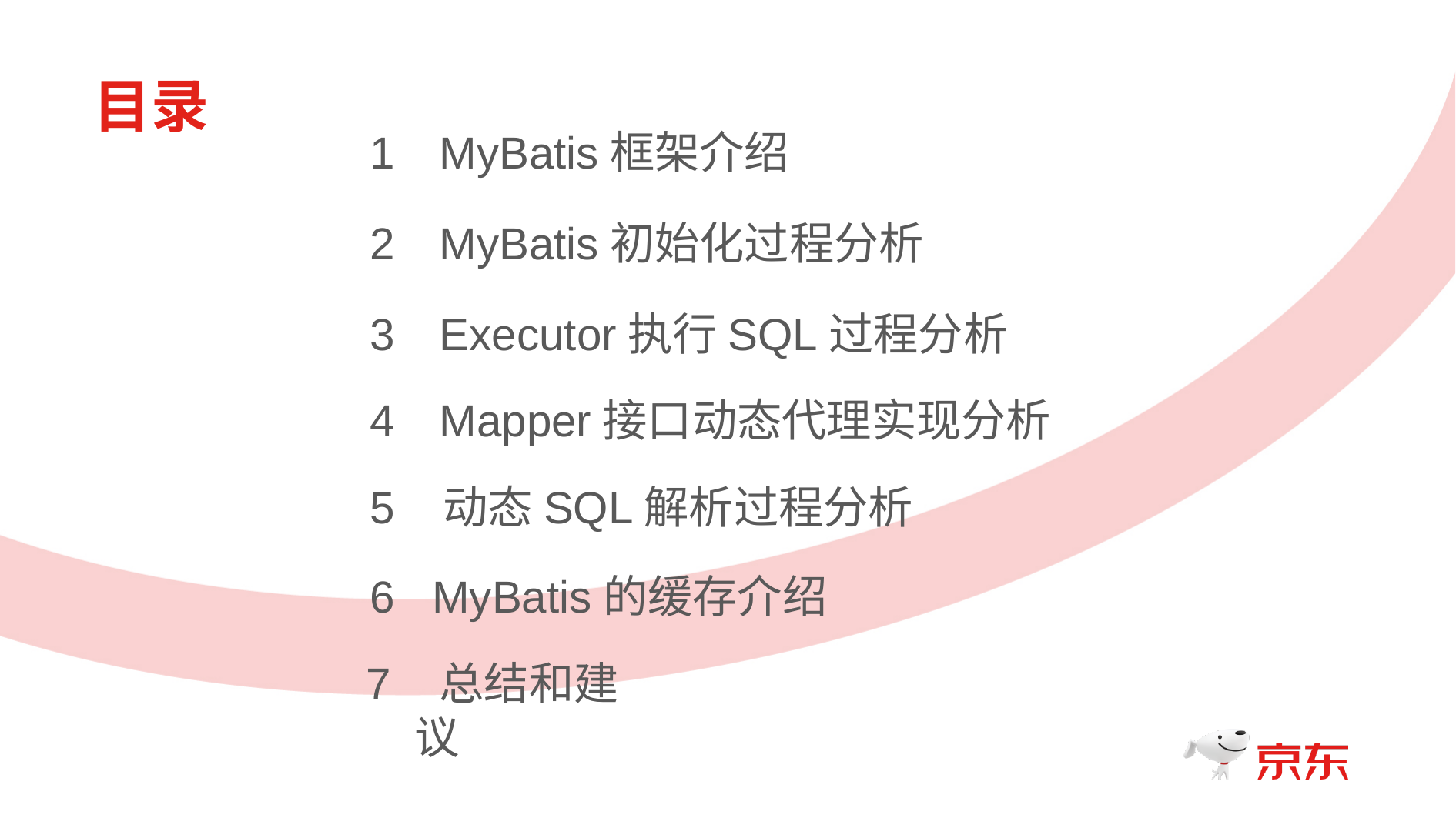

目录
1
MyBatis框架介绍
2
MyBatis初始化过程分析
3
Executor执行SQL过程分析
4
Mapper接口动态代理实现分析

5   动态SQL解析过程分析
6   MyBatis的缓存介绍
7   总结和建议